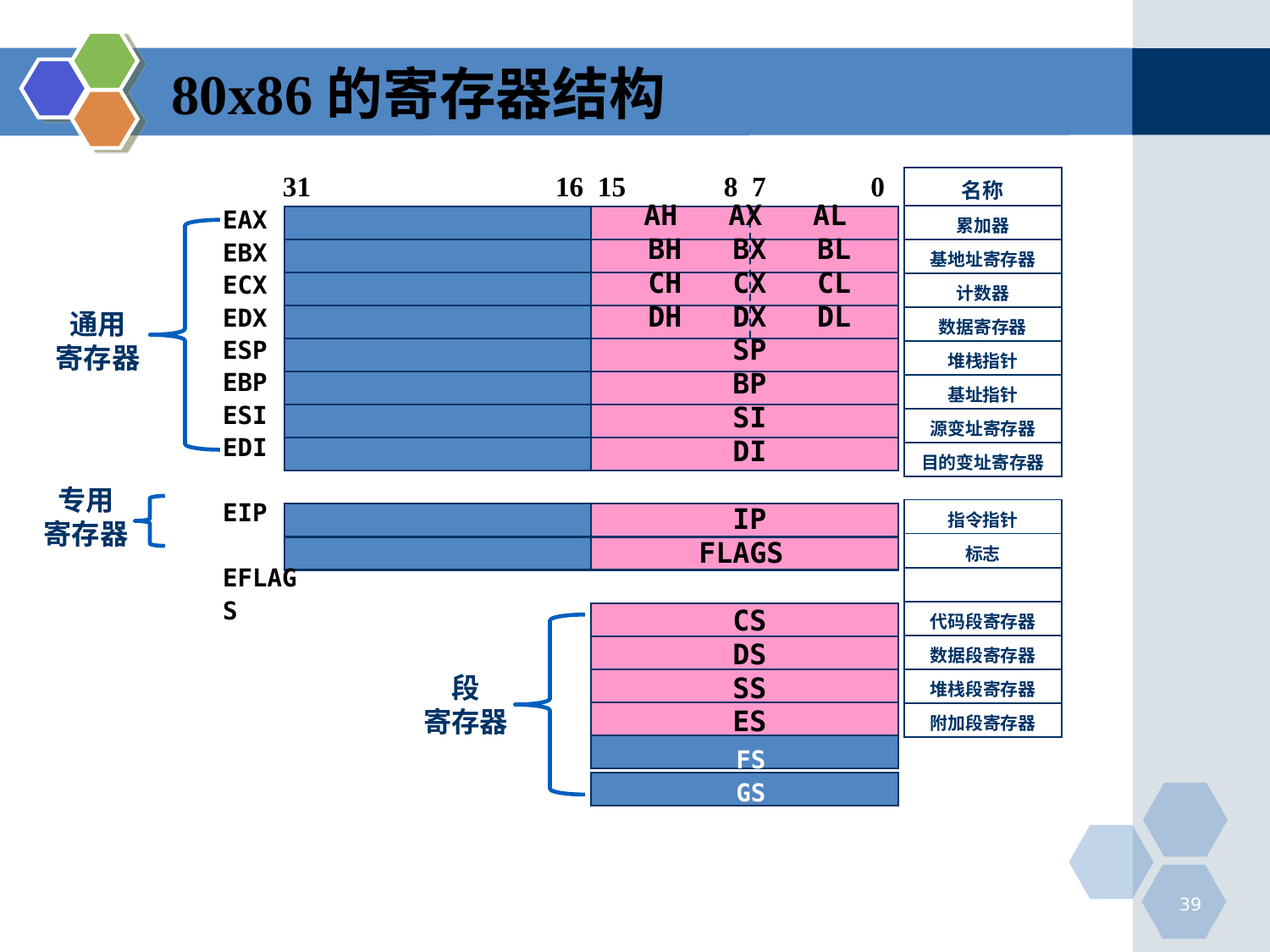

# 80x86的寄存器结构
 31                                   16  15              8  7               0
  AH   AX   AL
  BH   BX   BL
  CH   CX   CL
  DH   DX   DL
       SP
       BP
       SI
       DI

       IP
     FLAGS

       CS
       DS
       SS
       ES

EAX
EBX
ECX
EDX
ESP
EBP
ESI
EDI

EIP
 EFLAGS

FS
GS
| 名称 |
| --- |
| 累加器 |
| 基地址寄存器 |
| 计数器 |
| 数据寄存器 |
| 堆栈指针 |
| 基址指针 |
| 源变址寄存器 |
| 目的变址寄存器 |

通用
寄存器
专用
寄存器

| 指令指针 |
| --- |
| 标志 |
|  |
| 代码段寄存器 |
| 数据段寄存器 |
| 堆栈段寄存器 |
| 附加段寄存器 |

段
寄存器
39